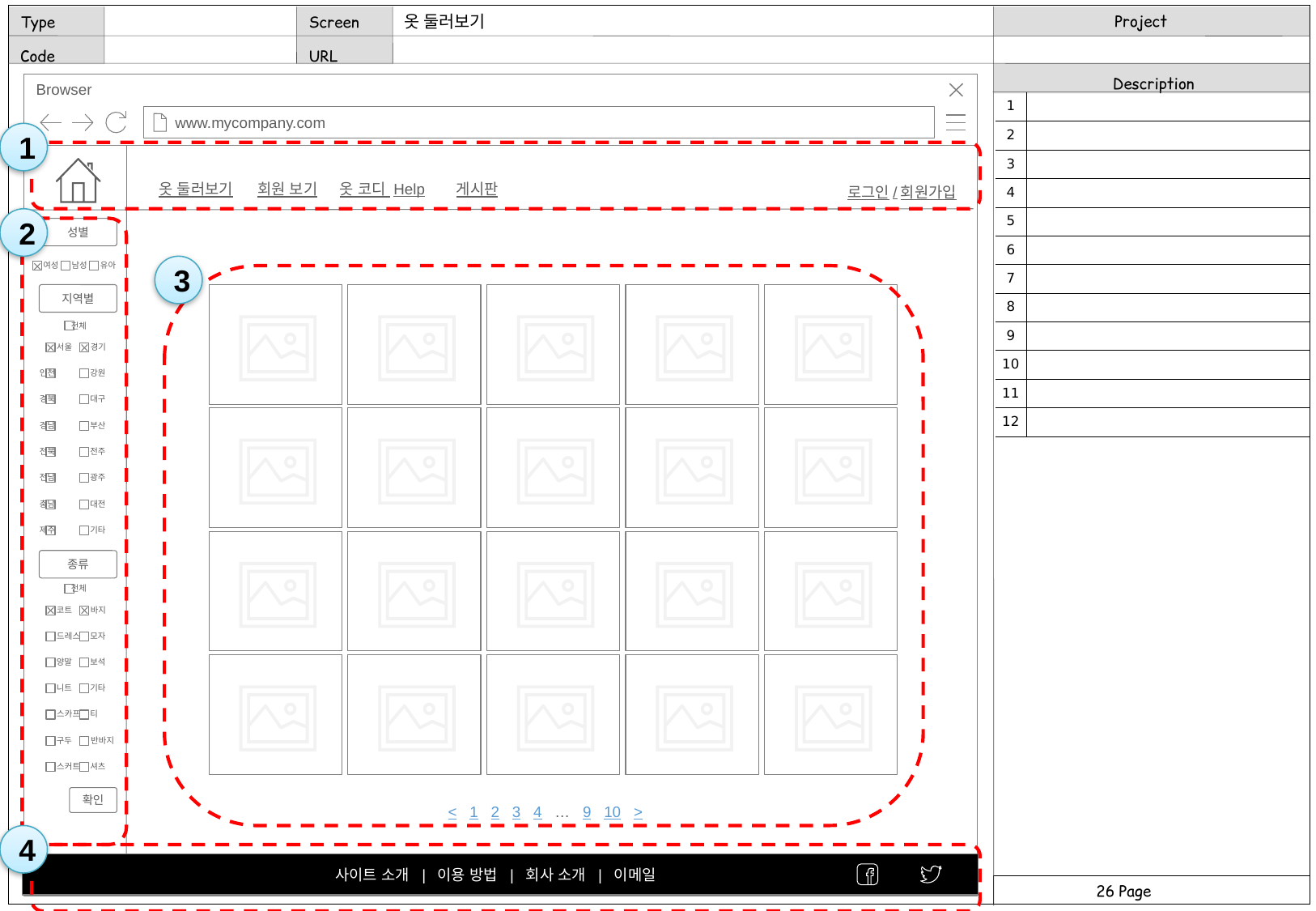

옷 둘러보기

1

2

성별
여성

남성

유아

3

지역별

    전체

서울

인천

경북

경남

전북

전남

충남

제주

경기

강원

대구

부산

전주

광주

대전

기타

종류
    전체

코트

드레스

양말

니트

스카프

구두

스커트

바지

모자

보석

기타

티

반바지

셔츠

확인
<   1   2   3   4   …   9   10   >
4